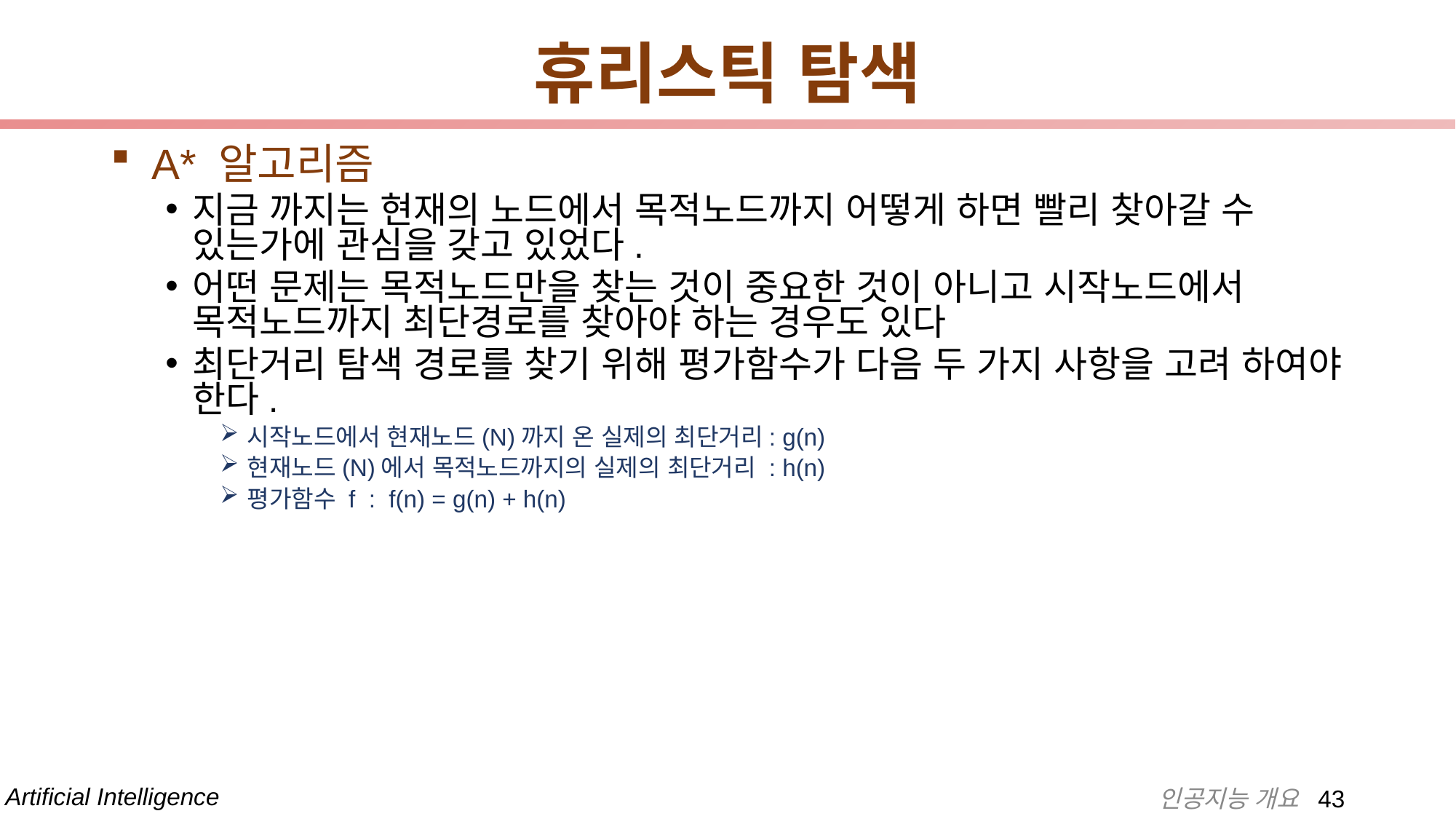

# 휴리스틱 탐색
A* 알고리즘
지금 까지는 현재의 노드에서 목적노드까지 어떻게 하면 빨리 찾아갈 수 있는가에 관심을 갖고 있었다.
어떤 문제는 목적노드만을 찾는 것이 중요한 것이 아니고 시작노드에서 목적노드까지 최단경로를 찾아야 하는 경우도 있다
최단거리 탐색 경로를 찾기 위해 평가함수가 다음 두 가지 사항을 고려 하여야 한다.
시작노드에서 현재노드(N)까지 온 실제의 최단거리: g(n)
현재노드(N)에서 목적노드까지의 실제의 최단거리 : h(n)
평가함수 f  :  f(n) = g(n) + h(n)